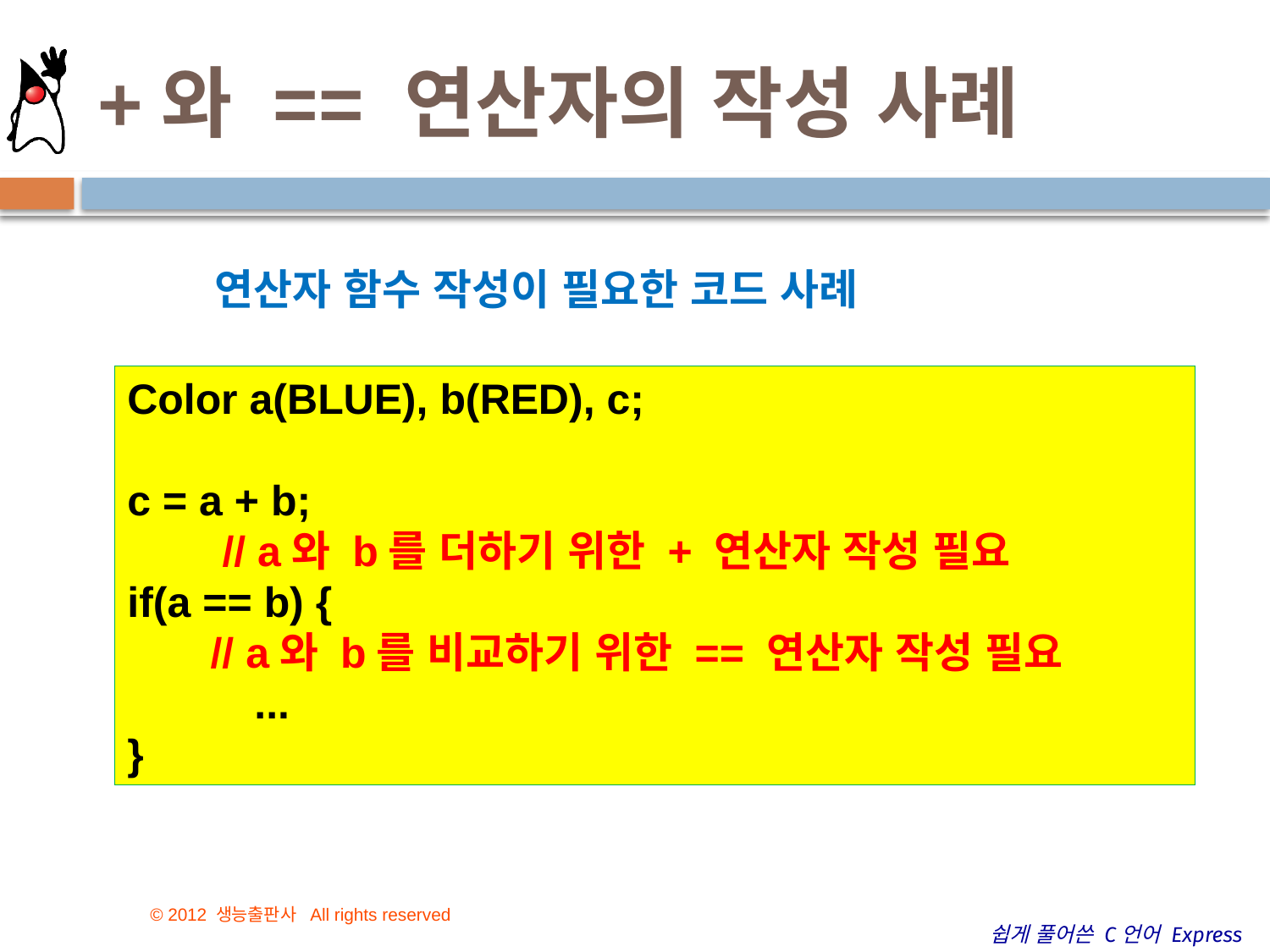

# +와 == 연산자의 작성 사례
13
연산자 함수 작성이 필요한 코드 사례
Color a(BLUE), b(RED), c;

c = a + b;
        // a와 b를 더하기 위한 + 연산자 작성 필요
if(a == b) {
       // a와 b를 비교하기 위한 == 연산자 작성 필요
	...
}